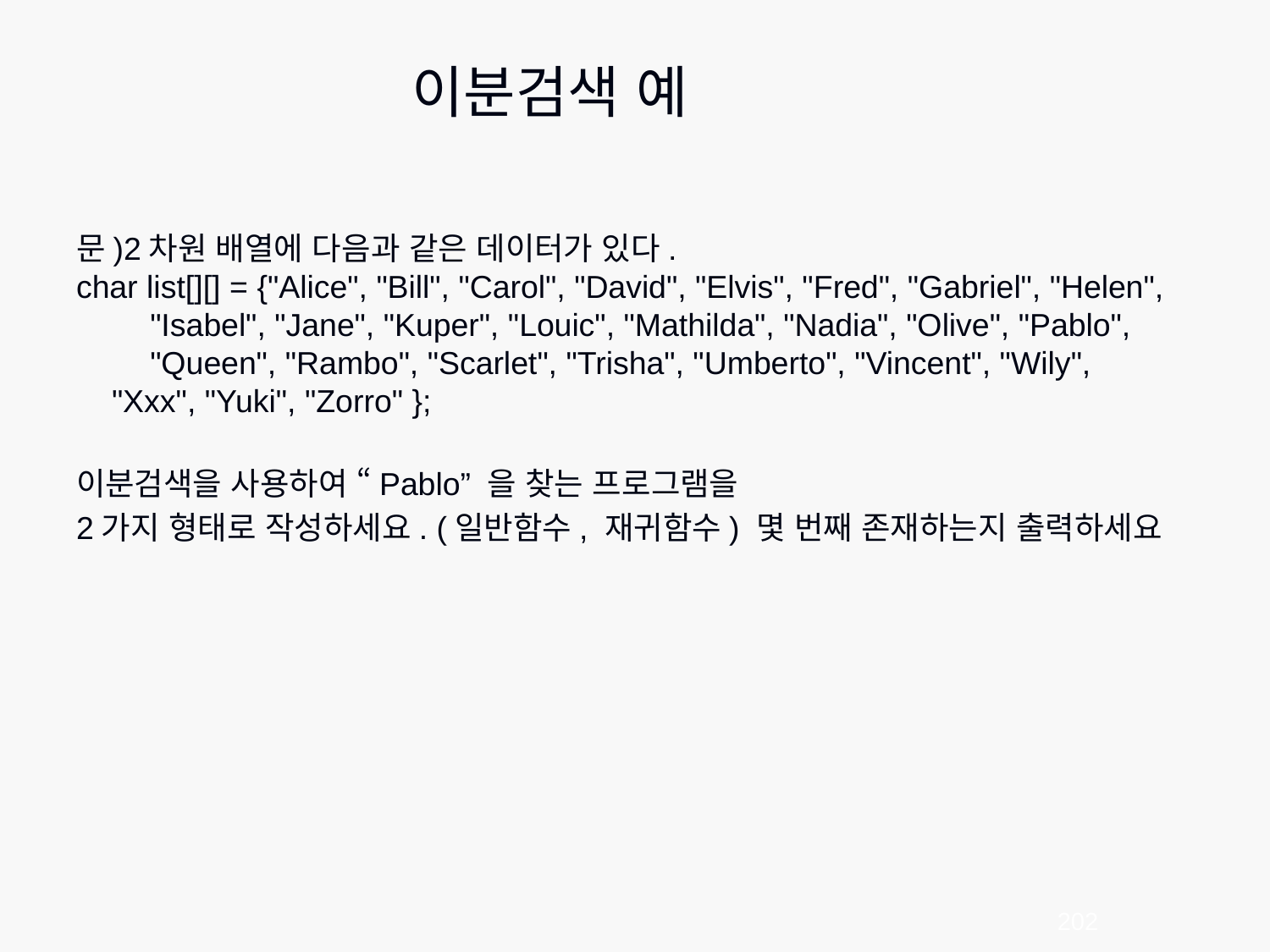

이분검색 예
문)2차원 배열에 다음과 같은 데이터가 있다.
char list[][] = {"Alice", "Bill", "Carol", "David", "Elvis", "Fred", "Gabriel", "Helen", "Isabel", "Jane", "Kuper", "Louic", "Mathilda", "Nadia", "Olive", "Pablo", "Queen", "Rambo", "Scarlet", "Trisha", "Umberto", "Vincent", "Wily",
    "Xxx", "Yuki", "Zorro" };

이분검색을 사용하여 “Pablo” 을 찾는 프로그램을
2가지 형태로 작성하세요. (일반함수, 재귀함수) 몇 번째 존재하는지 출력하세요
202